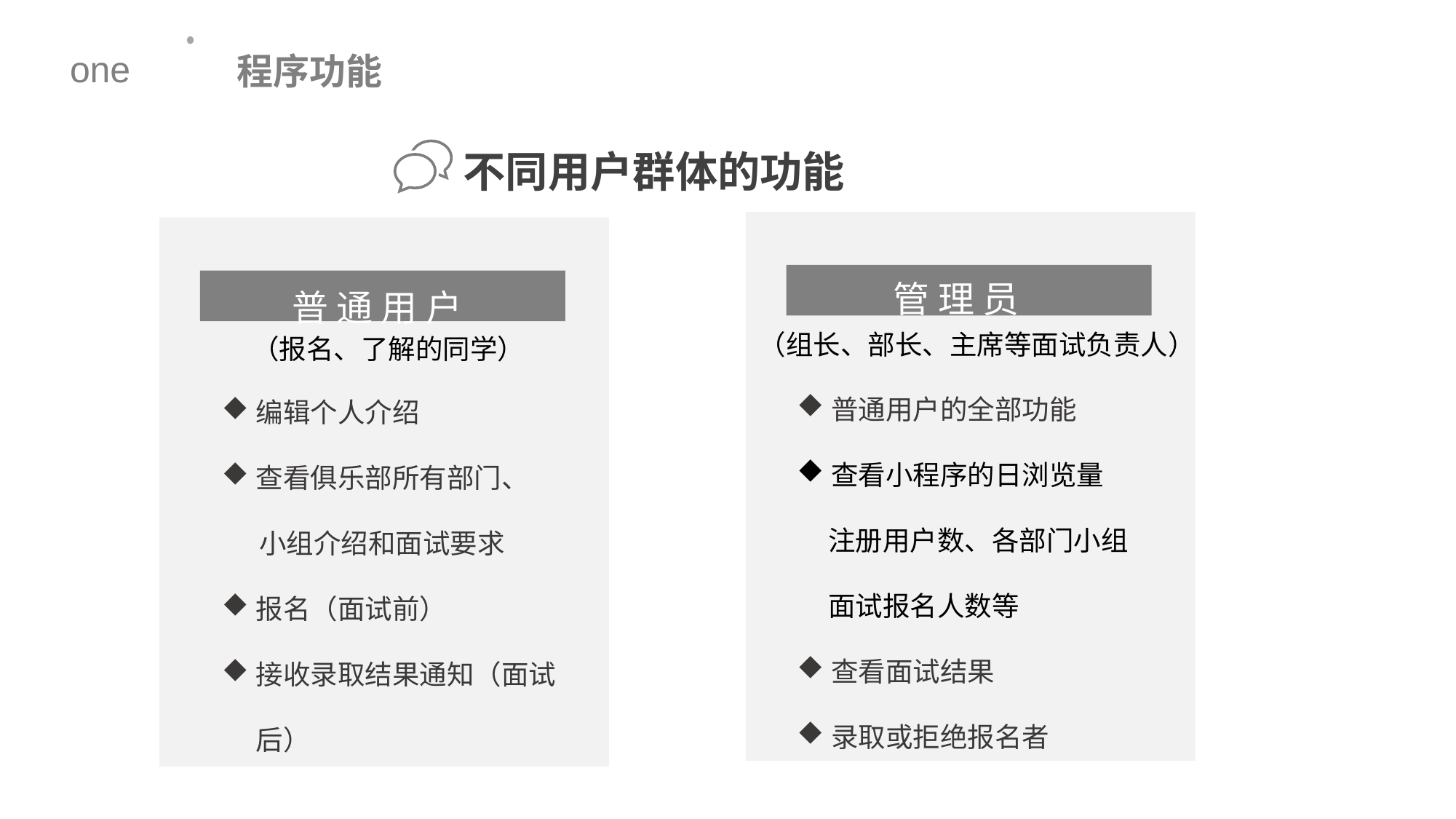

程序功能

one

不同用户群体的功能

管 理 员
普通用户的全部功能
查看小程序的日浏览量
    注册用户数、各部门小组
    面试报名人数等
查看面试结果
录取或拒绝报名者

普 通 用 户
编辑个人介绍
查看俱乐部所有部门、
     小组介绍和面试要求
报名（面试前）
接收录取结果通知（面试后）
（组长、部长、主席等面试负责人）
（报名、了解的同学）